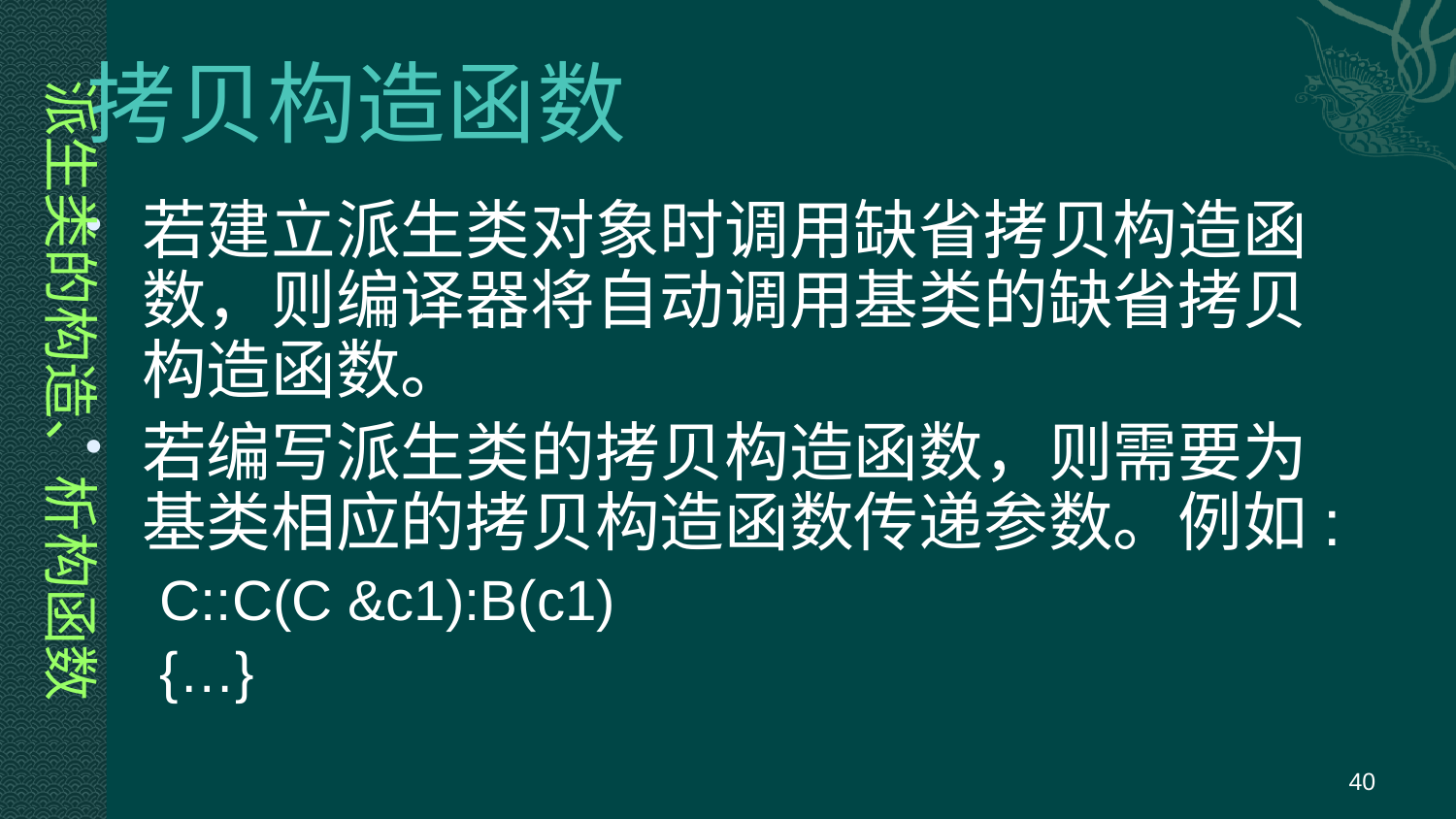

# 拷贝构造函数
派生类的构造、析构函数
若建立派生类对象时调用缺省拷贝构造函数，则编译器将自动调用基类的缺省拷贝构造函数。
若编写派生类的拷贝构造函数，则需要为基类相应的拷贝构造函数传递参数。例如:
C::C(C &c1):B(c1)
{…}
40